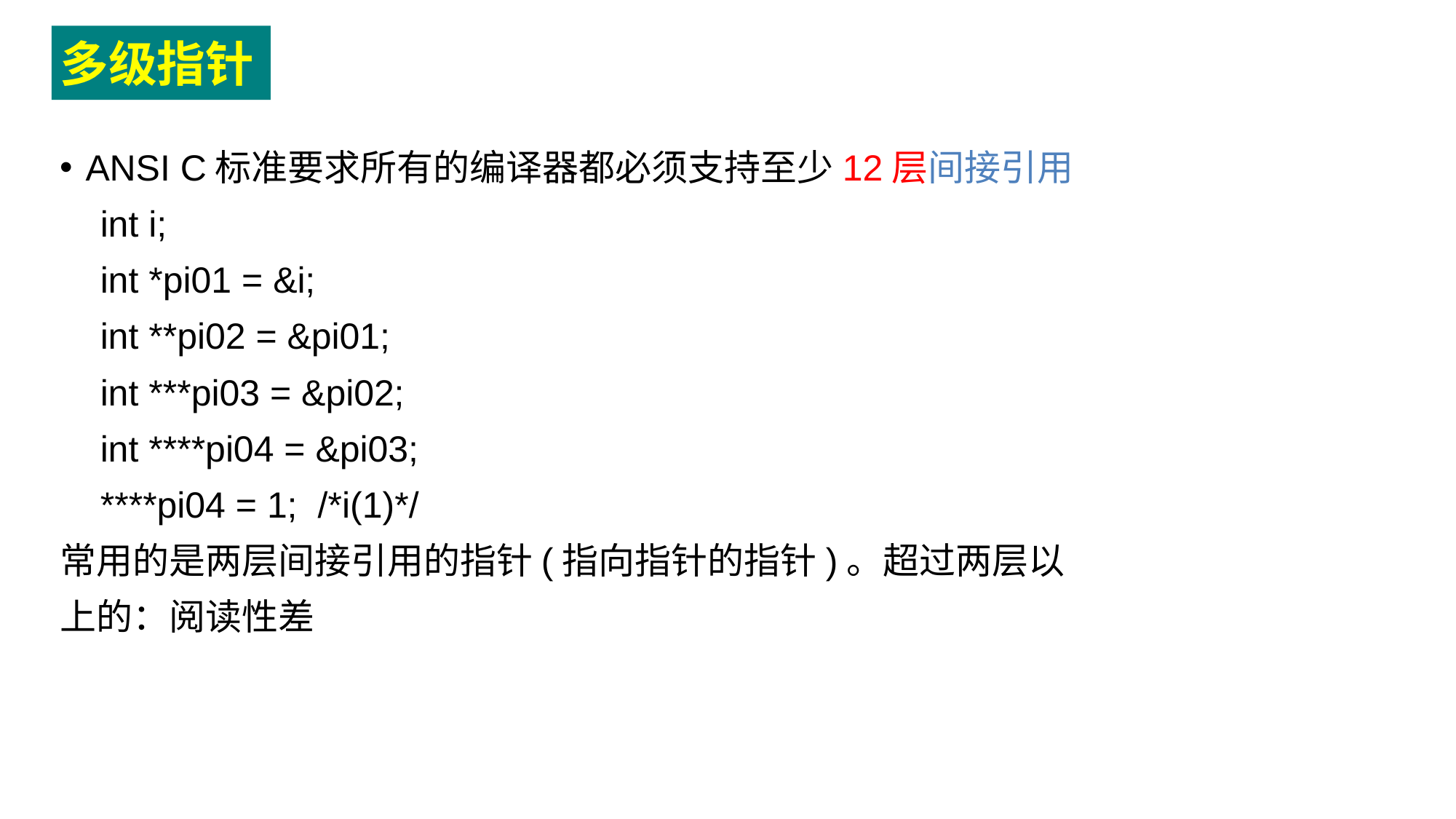

多级指针
ANSI C标准要求所有的编译器都必须支持至少12层间接引用
    int i;
    int *pi01 = &i;
    int **pi02 = &pi01;
    int ***pi03 = &pi02;
    int ****pi04 = &pi03;
    ****pi04 = 1;  /*i(1)*/
常用的是两层间接引用的指针(指向指针的指针)。超过两层以上的：阅读性差